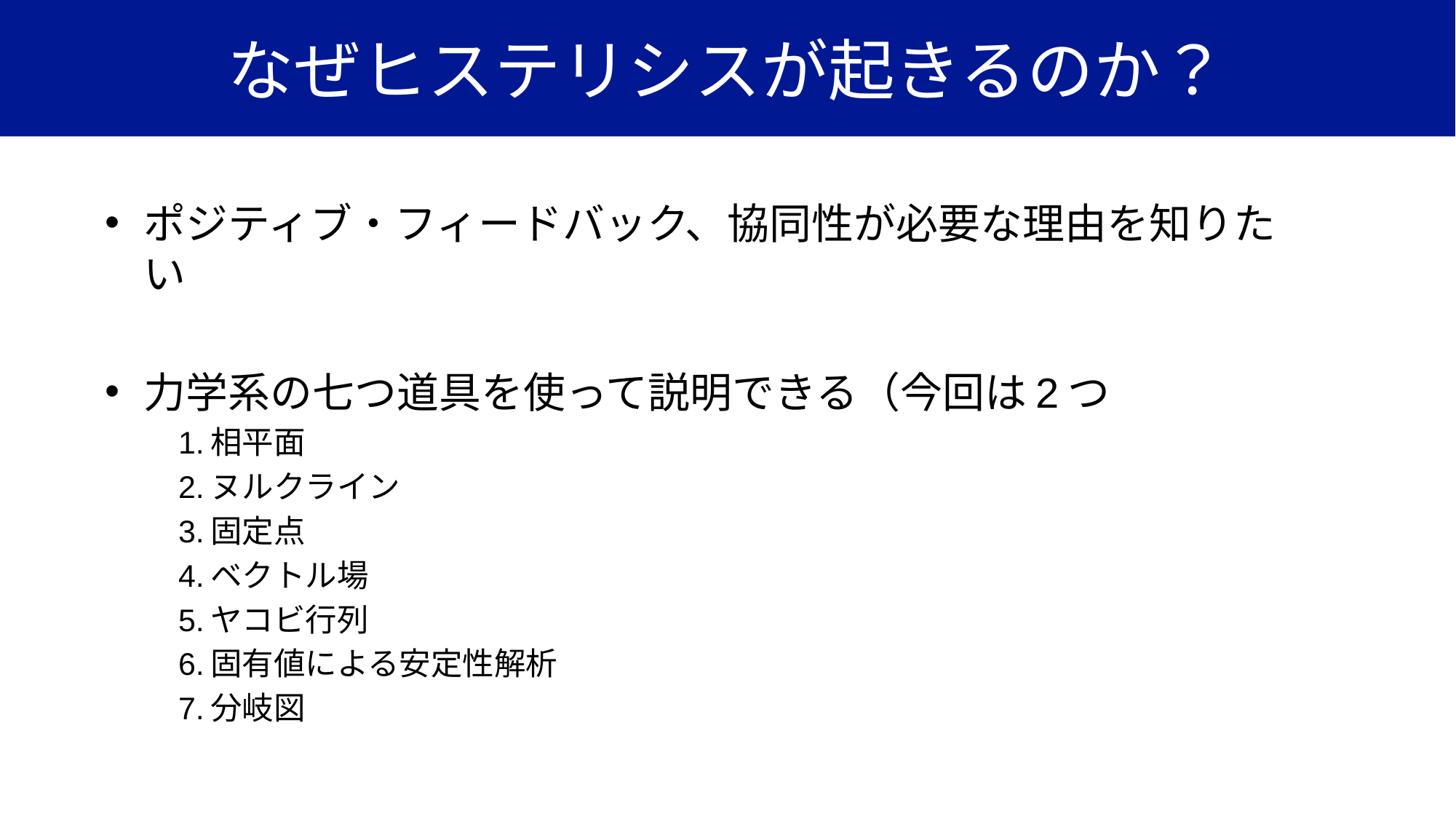

# なぜヒステリシスが起きるのか？
ポジティブ・フィードバック、協同性が必要な理由を知りたい

力学系の七つ道具を使って説明できる（今回は2つ
相平面
ヌルクライン
固定点
ベクトル場
ヤコビ行列
固有値による安定性解析
分岐図